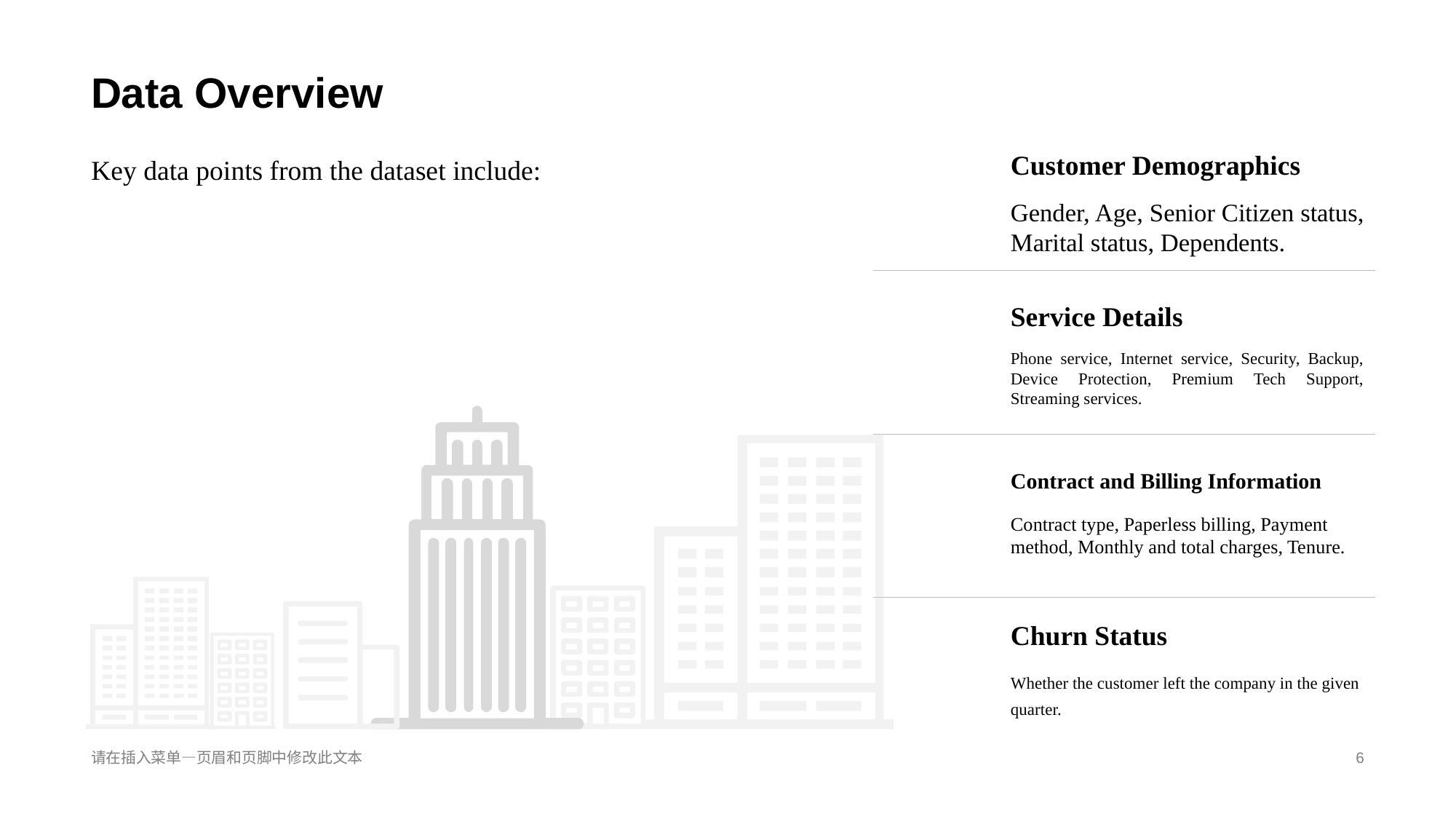

# Data Overview
Key data points from the dataset include:
Customer Demographics

Gender, Age, Senior Citizen status, Marital status, Dependents.
Service Details

Phone service, Internet service, Security, Backup, Device Protection, Premium Tech Support, Streaming services.

Contract and Billing Information

Contract type, Paperless billing, Payment method, Monthly and total charges, Tenure.
Churn Status

Whether the customer left the company in the given quarter.
请在插入菜单—页眉和页脚中修改此文本
6